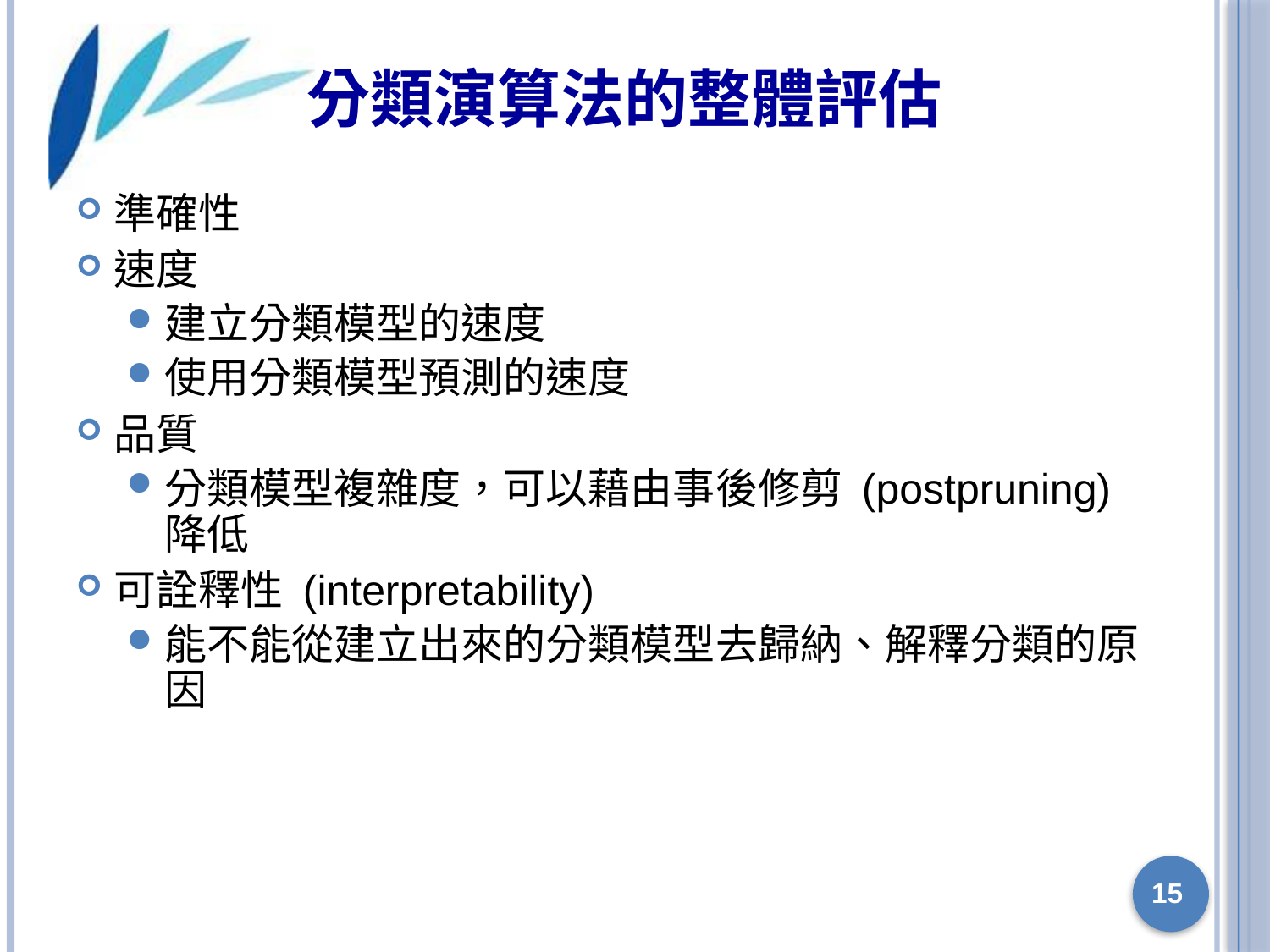

# 分類演算法的整體評估
準確性
速度
建立分類模型的速度
使用分類模型預測的速度
品質
分類模型複雜度，可以藉由事後修剪 (postpruning) 降低
可詮釋性 (interpretability)
能不能從建立出來的分類模型去歸納、解釋分類的原因
15